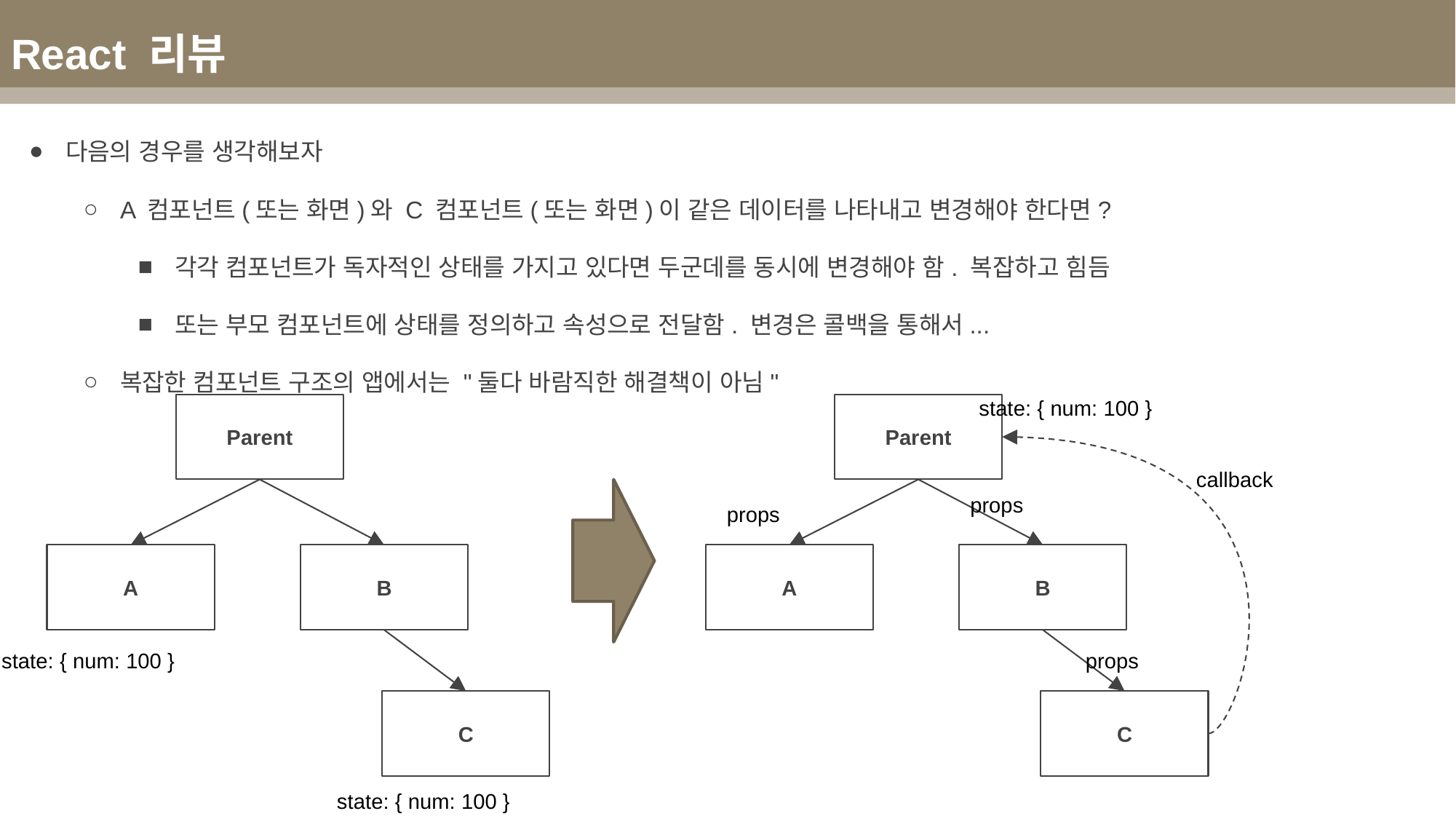

React 리뷰
다음의 경우를 생각해보자
A 컴포넌트(또는 화면)와 C 컴포넌트(또는 화면)이 같은 데이터를 나타내고 변경해야 한다면?
각각 컴포넌트가 독자적인 상태를 가지고 있다면 두군데를 동시에 변경해야 함. 복잡하고 힘듬
또는 부모 컴포넌트에 상태를 정의하고 속성으로 전달함. 변경은 콜백을 통해서...
복잡한 컴포넌트 구조의 앱에서는 "둘다 바람직한 해결책이 아님"

state: { num: 100 }
Parent
Parent
callback

props
props
A
B
A
B
props
state: { num: 100 }
C
C
state: { num: 100 }